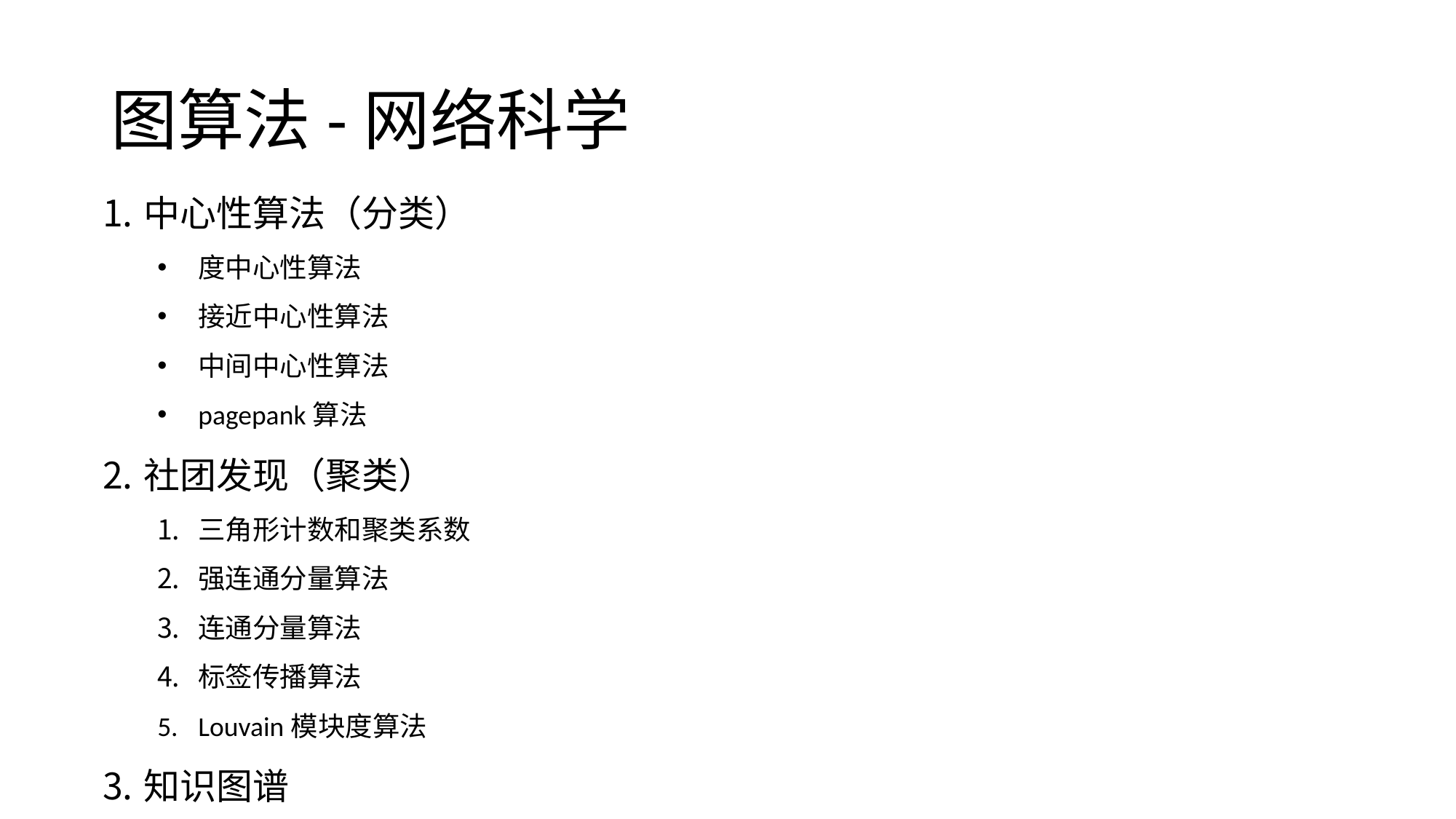

# 图算法-网络科学
中心性算法（分类）
度中心性算法
接近中心性算法
中间中心性算法
pagepank算法
社团发现（聚类）
三角形计数和聚类系数
强连通分量算法
连通分量算法
标签传播算法
Louvain模块度算法
知识图谱